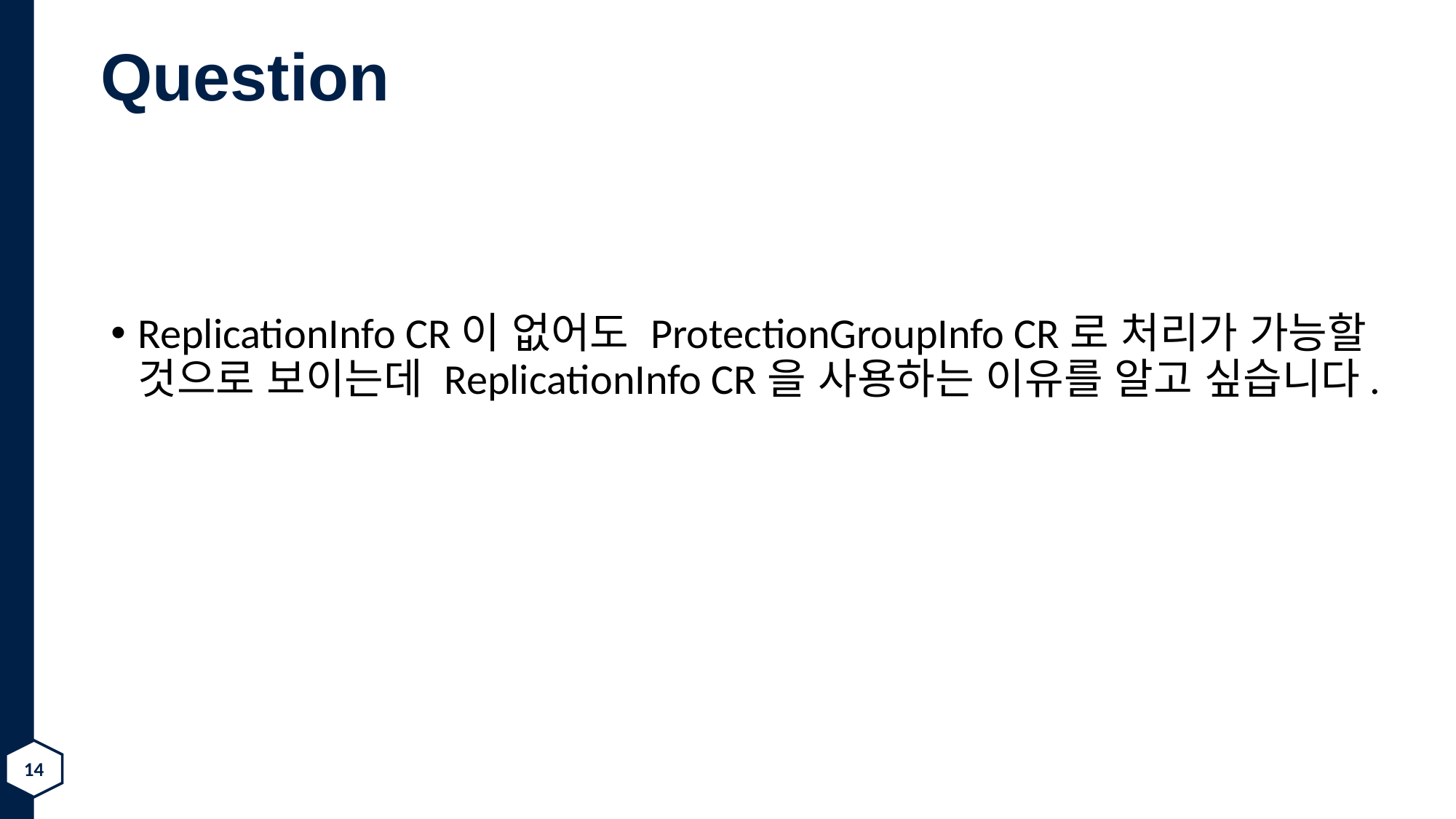

# Question

ReplicationInfo CR이 없어도 ProtectionGroupInfo CR로 처리가 가능할 것으로 보이는데 ReplicationInfo CR을 사용하는 이유를 알고 싶습니다.